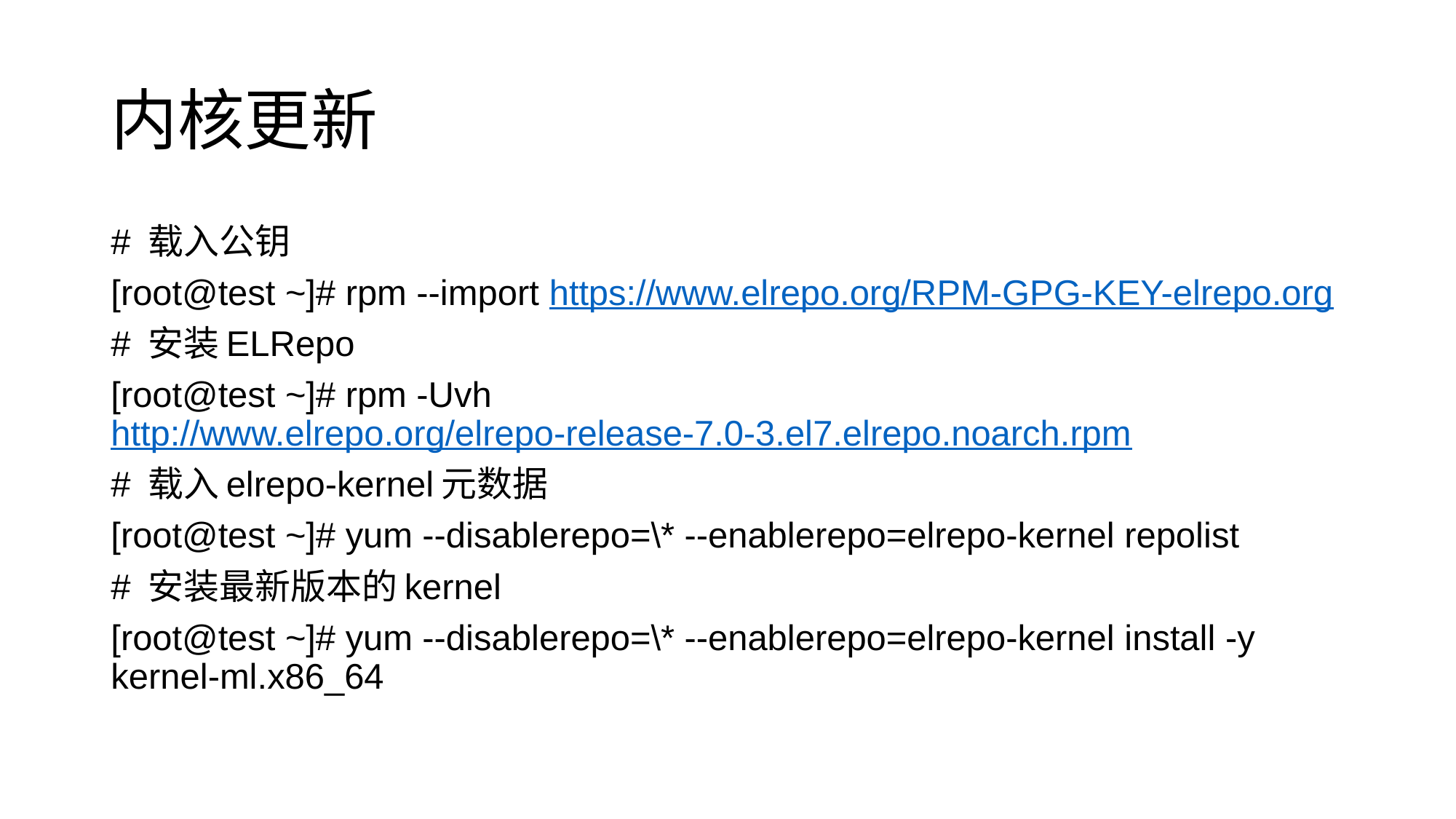

# 内核更新
# 载入公钥
[root@test ~]# rpm --import https://www.elrepo.org/RPM-GPG-KEY-elrepo.org
# 安装ELRepo
[root@test ~]# rpm -Uvh http://www.elrepo.org/elrepo-release-7.0-3.el7.elrepo.noarch.rpm
# 载入elrepo-kernel元数据
[root@test ~]# yum --disablerepo=\* --enablerepo=elrepo-kernel repolist
# 安装最新版本的kernel
[root@test ~]# yum --disablerepo=\* --enablerepo=elrepo-kernel install -y kernel-ml.x86_64